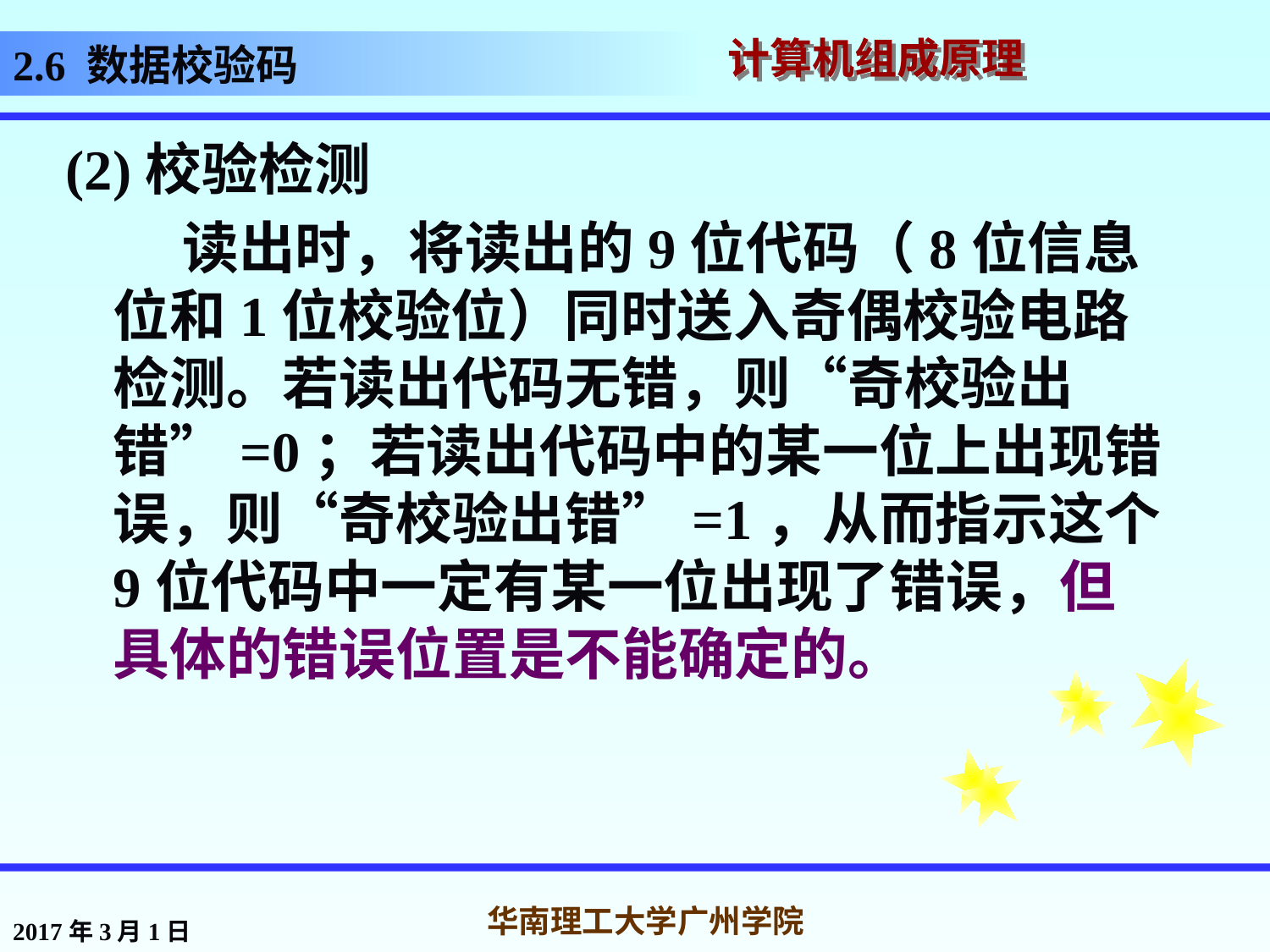

# 2.6 数据校验码
(2)校验检测
        读出时，将读出的9位代码（8位信息位和1位校验位）同时送入奇偶校验电路检测。若读出代码无错，则“奇校验出错”=0；若读出代码中的某一位上出现错误，则“奇校验出错”=1，从而指示这个9位代码中一定有某一位出现了错误，但具体的错误位置是不能确定的。
2017年3月1日
华南理工大学广州学院